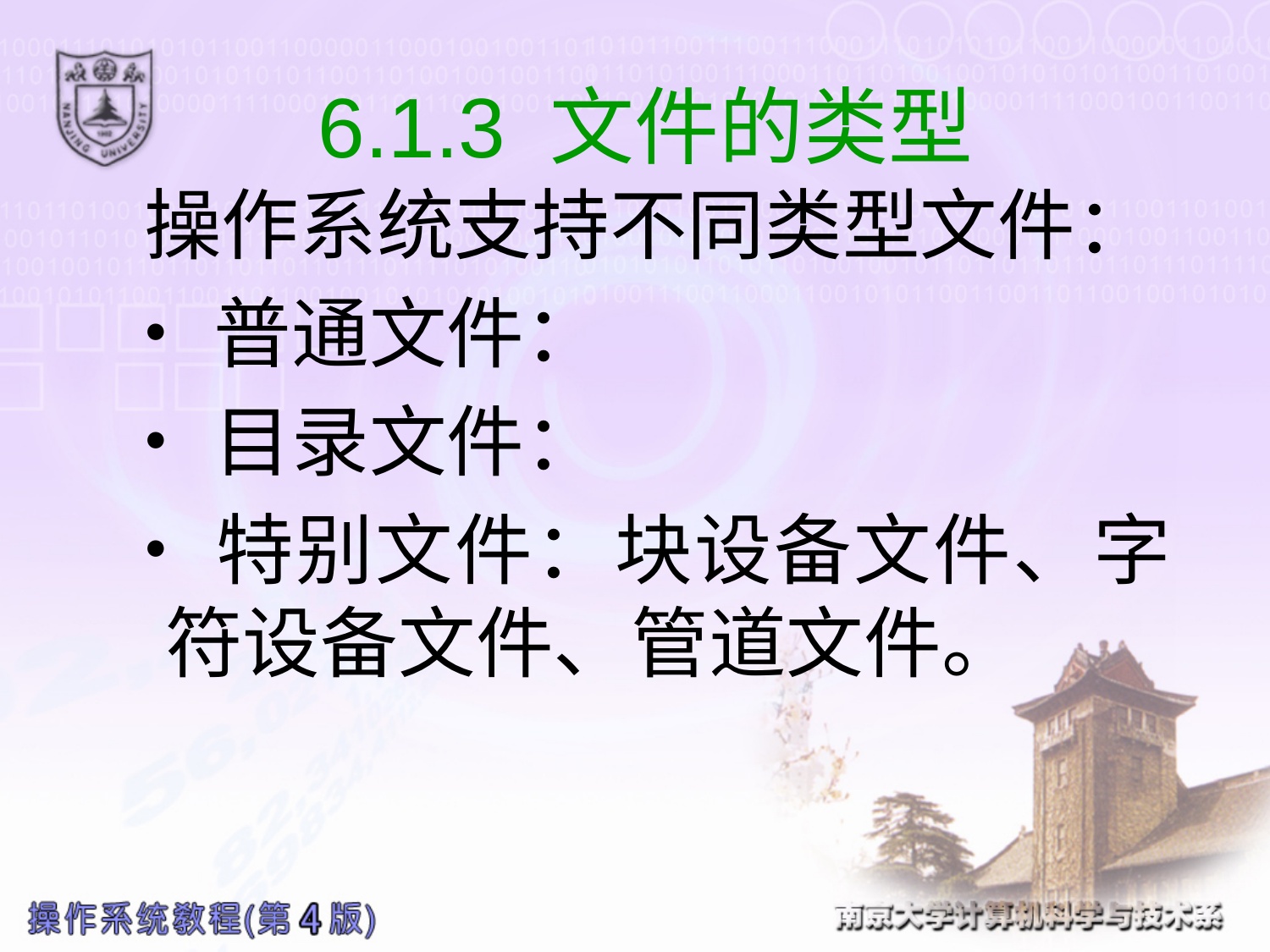

# 6.1.3 文件的类型
 操作系统支持不同类型文件：
•普通文件：
•目录文件：
•特别文件：块设备文件、字符设备文件、管道文件。